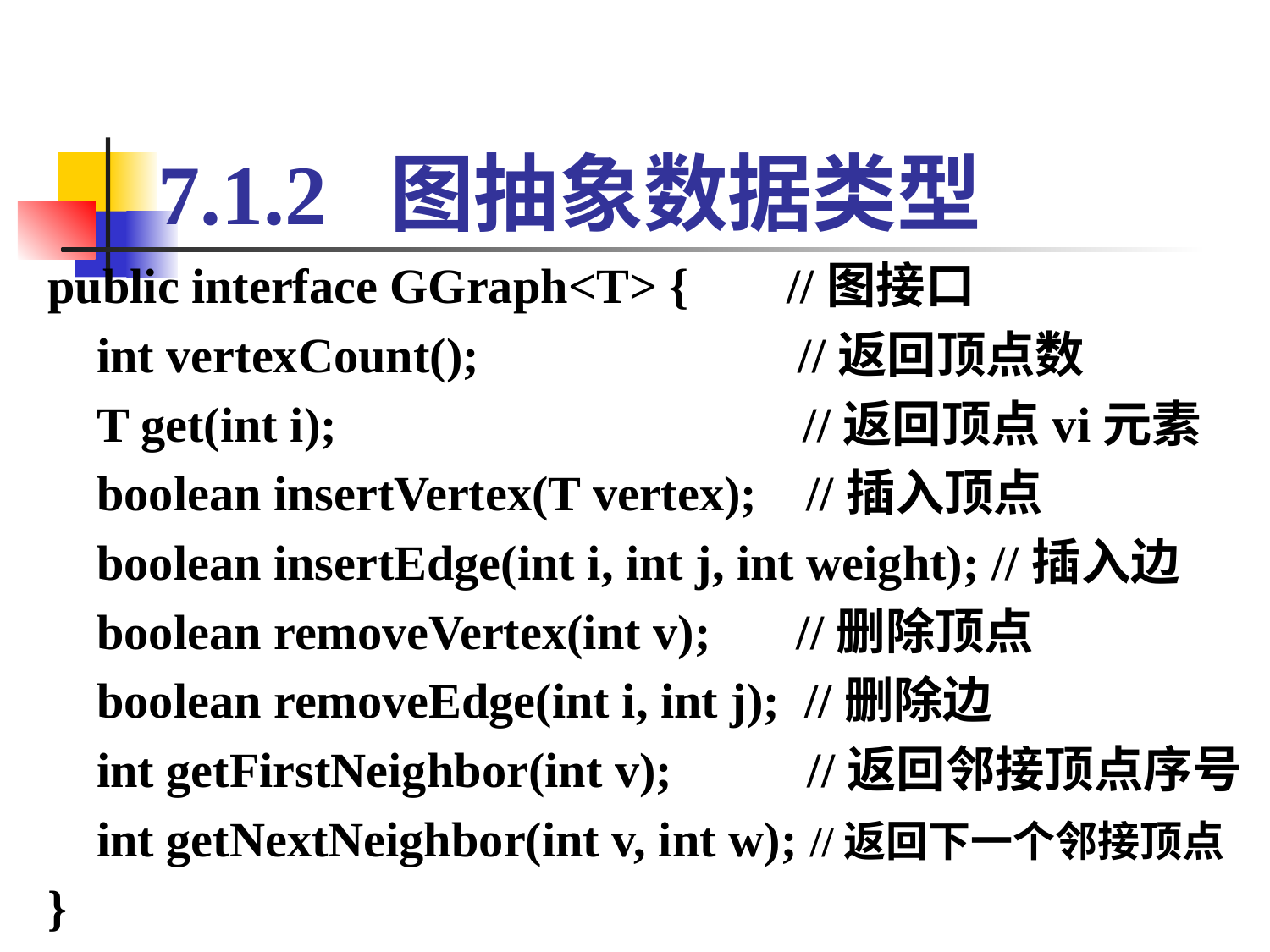

# 7.1.2  图抽象数据类型
public interface GGraph<T> {        //图接口
    int vertexCount();                          //返回顶点数
    T get(int i);                                      //返回顶点vi元素
    boolean insertVertex(T vertex);    //插入顶点
    boolean insertEdge(int i, int j, int weight); //插入边
    boolean removeVertex(int v);       //删除顶点
    boolean removeEdge(int i, int j);  //删除边
    int getFirstNeighbor(int v);           //返回邻接顶点序号
    int getNextNeighbor(int v, int w); //返回下一个邻接顶点
}
21